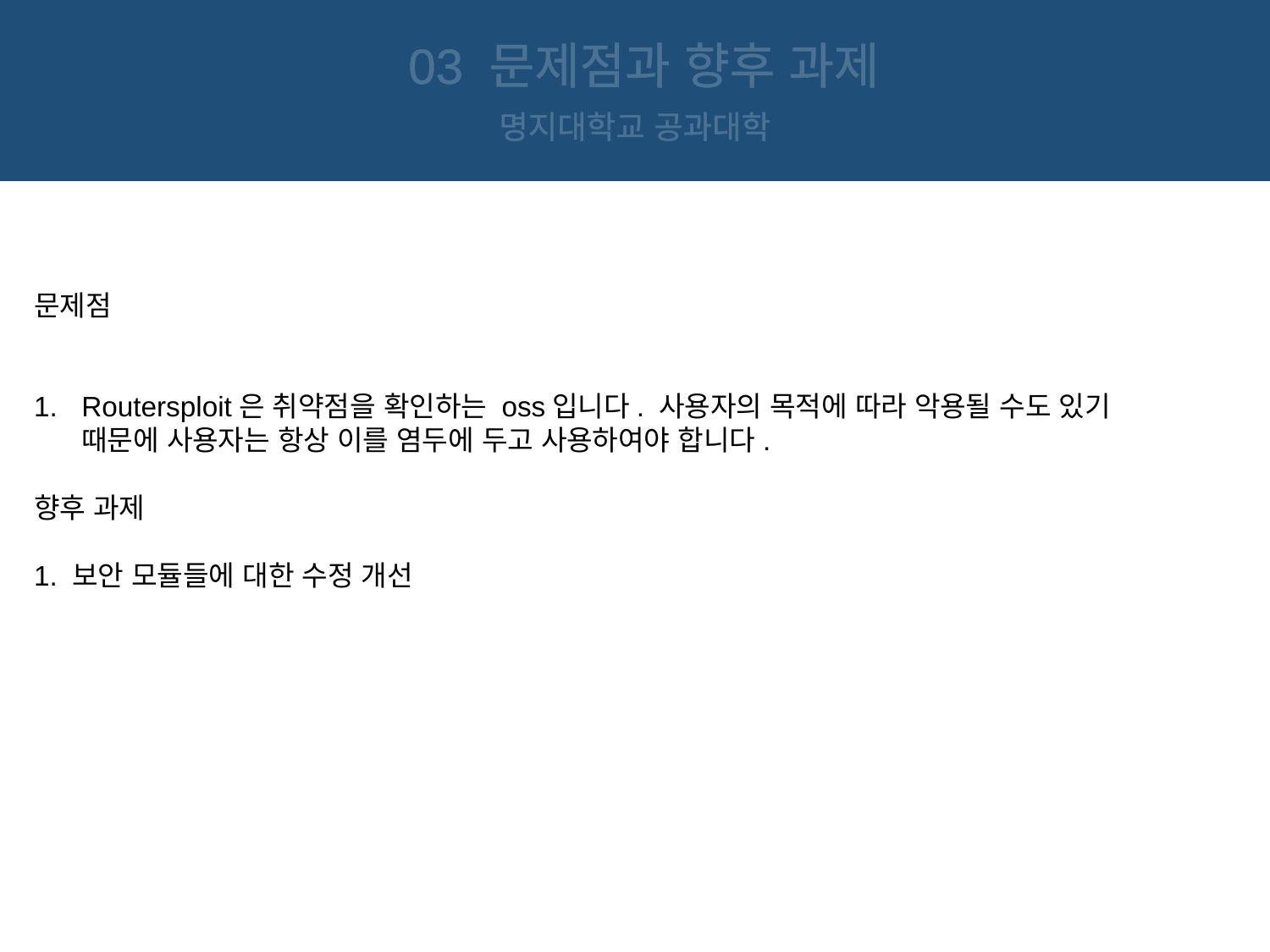

03 문제점과 향후 과제
명지대학교 공과대학
문제점
Routersploit은 취약점을 확인하는 oss입니다. 사용자의 목적에 따라 악용될 수도 있기 때문에 사용자는 항상 이를 염두에 두고 사용하여야 합니다.

향후 과제

1. 보안 모듈들에 대한 수정 개선